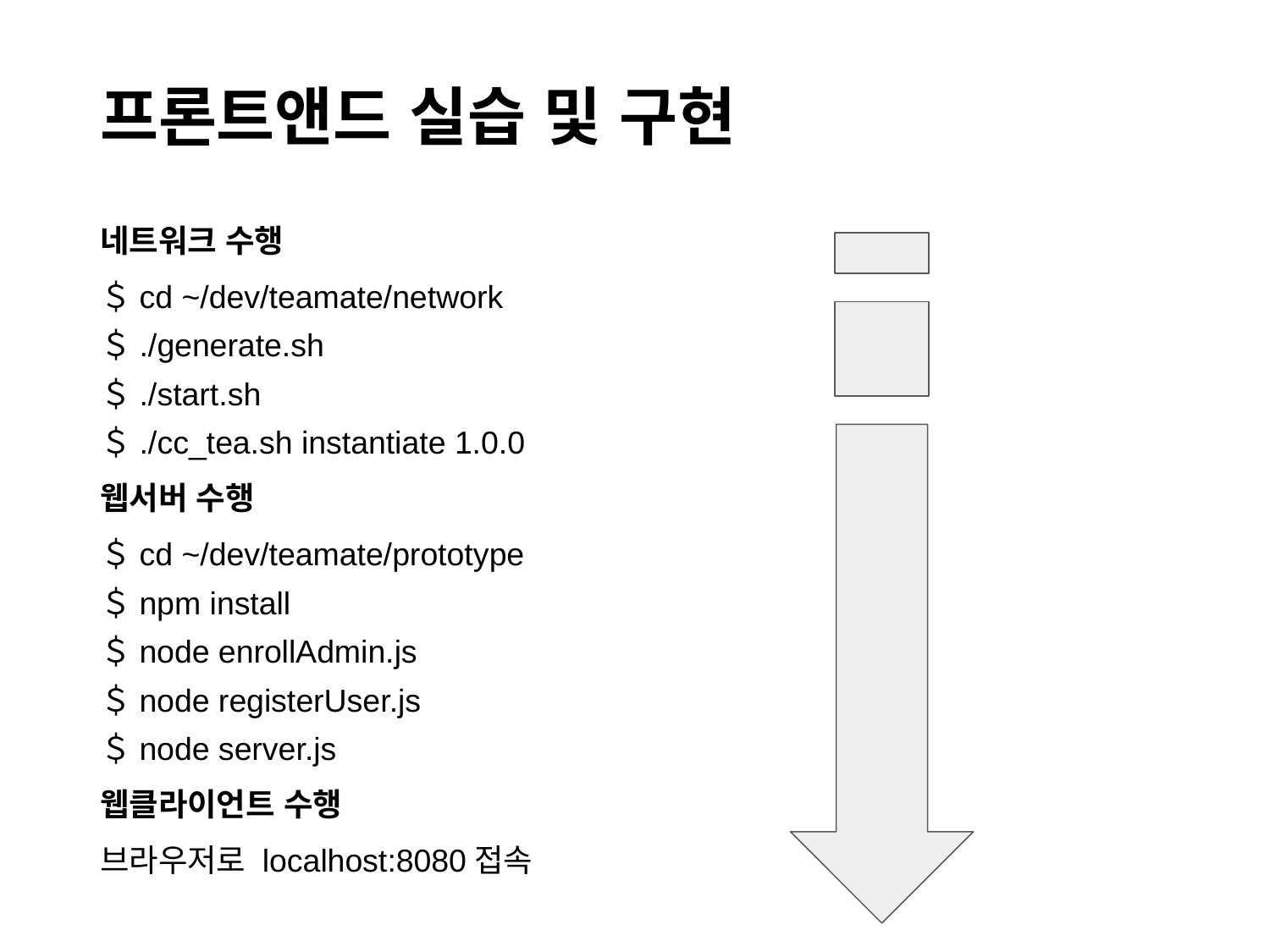

# 프론트앤드 실습 및 구현
네트워크 수행
＄cd ~/dev/teamate/network
＄./generate.sh
＄./start.sh
＄./cc_tea.sh instantiate 1.0.0
웹서버 수행
＄cd ~/dev/teamate/prototype
＄npm install
＄node enrollAdmin.js
＄node registerUser.js
＄node server.js
웹클라이언트 수행
브라우저로 localhost:8080접속